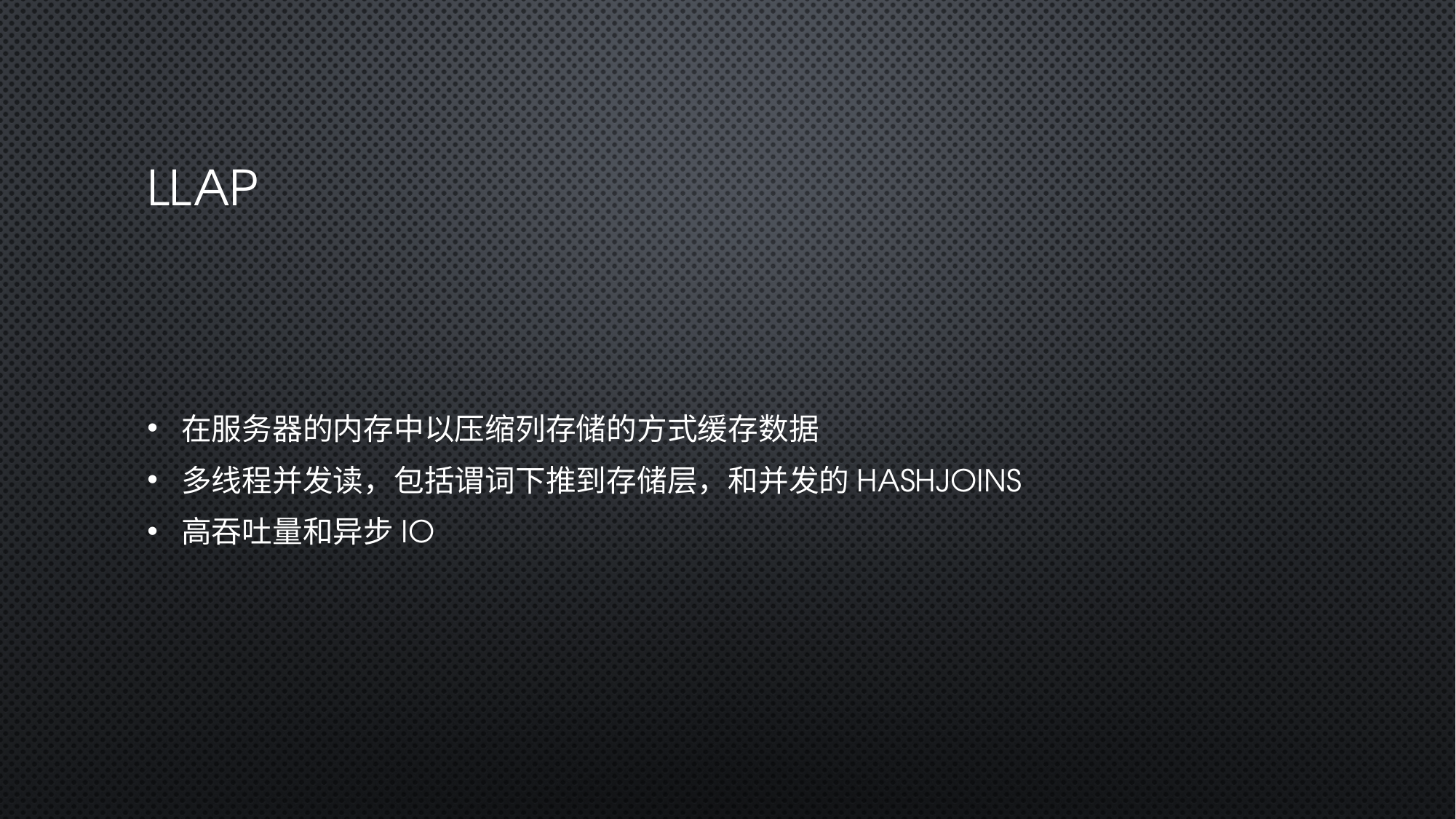

# LLAP
在服务器的内存中以压缩列存储的方式缓存数据
多线程并发读，包括谓词下推到存储层，和并发的HashJoins
高吞吐量和异步IO